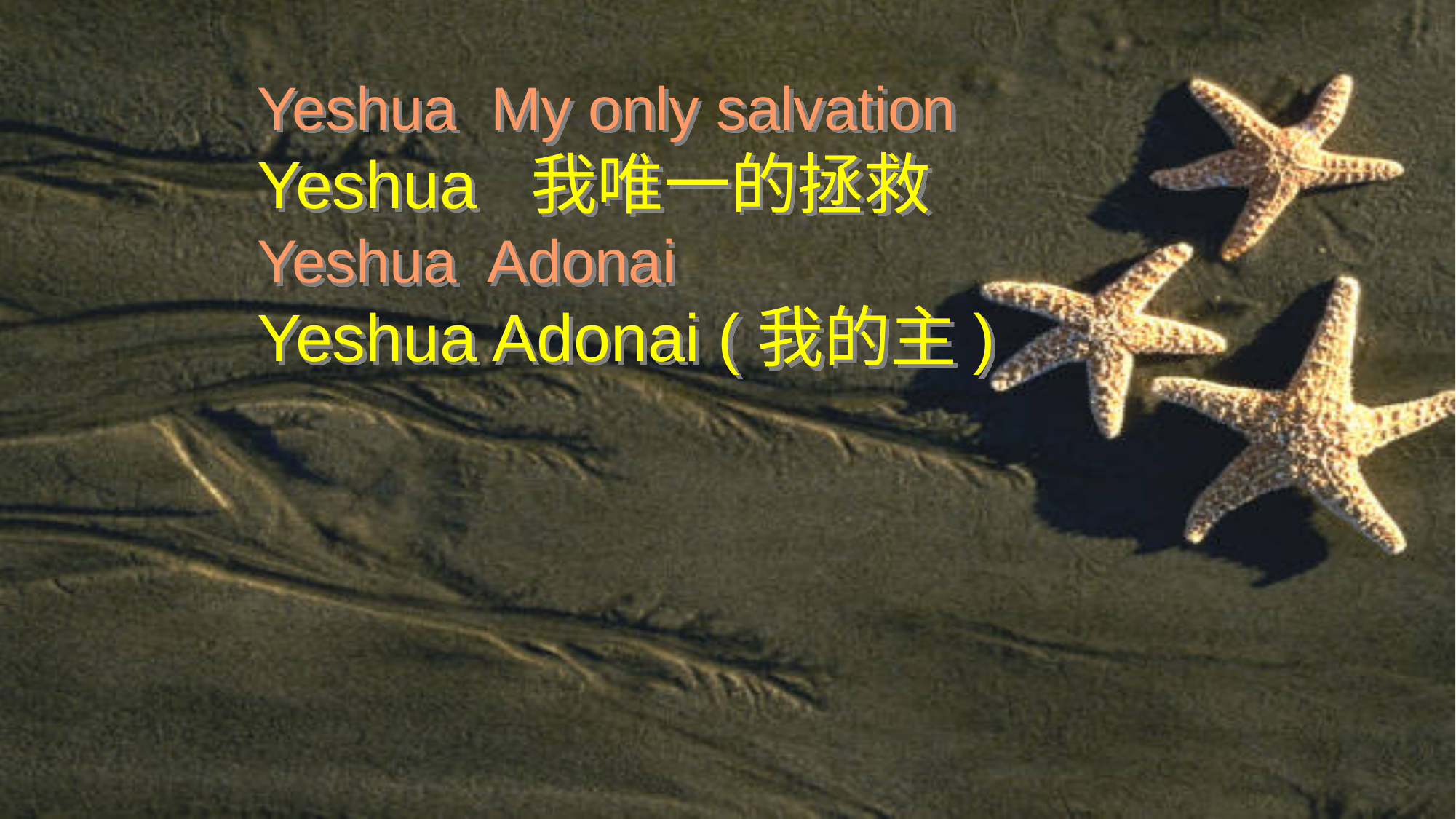

Yeshua  My only salvation
Yeshua  我唯一的拯救
Yeshua  Adonai
Yeshua Adonai (我的主)